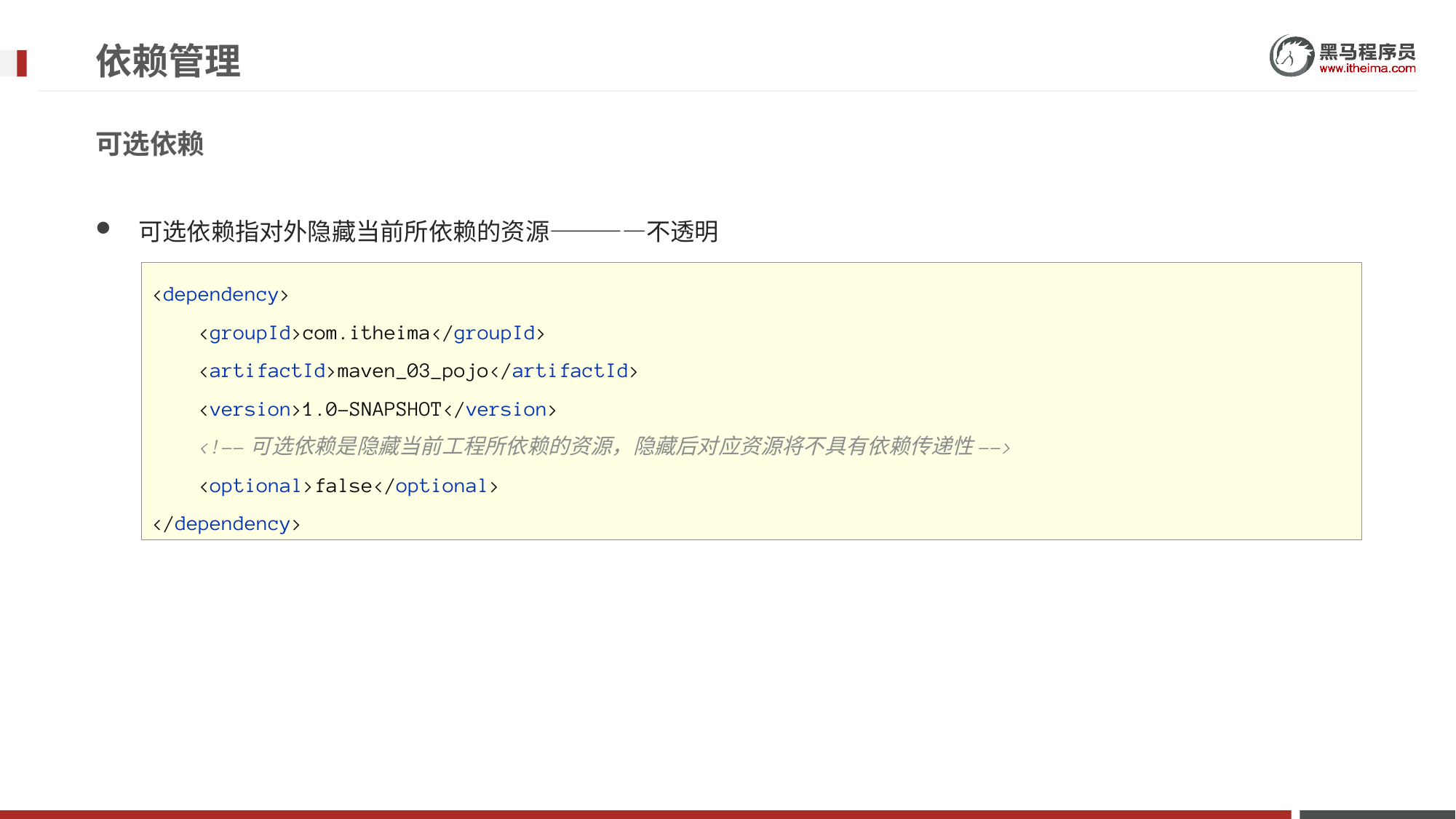

# 依赖管理
可选依赖
可选依赖指对外隐藏当前所依赖的资源————不透明
<dependency>
    <groupId>com.itheima</groupId>
    <artifactId>maven_03_pojo</artifactId>
    <version>1.0-SNAPSHOT</version>
    <!--可选依赖是隐藏当前工程所依赖的资源，隐藏后对应资源将不具有依赖传递性-->
    <optional>false</optional>
</dependency>